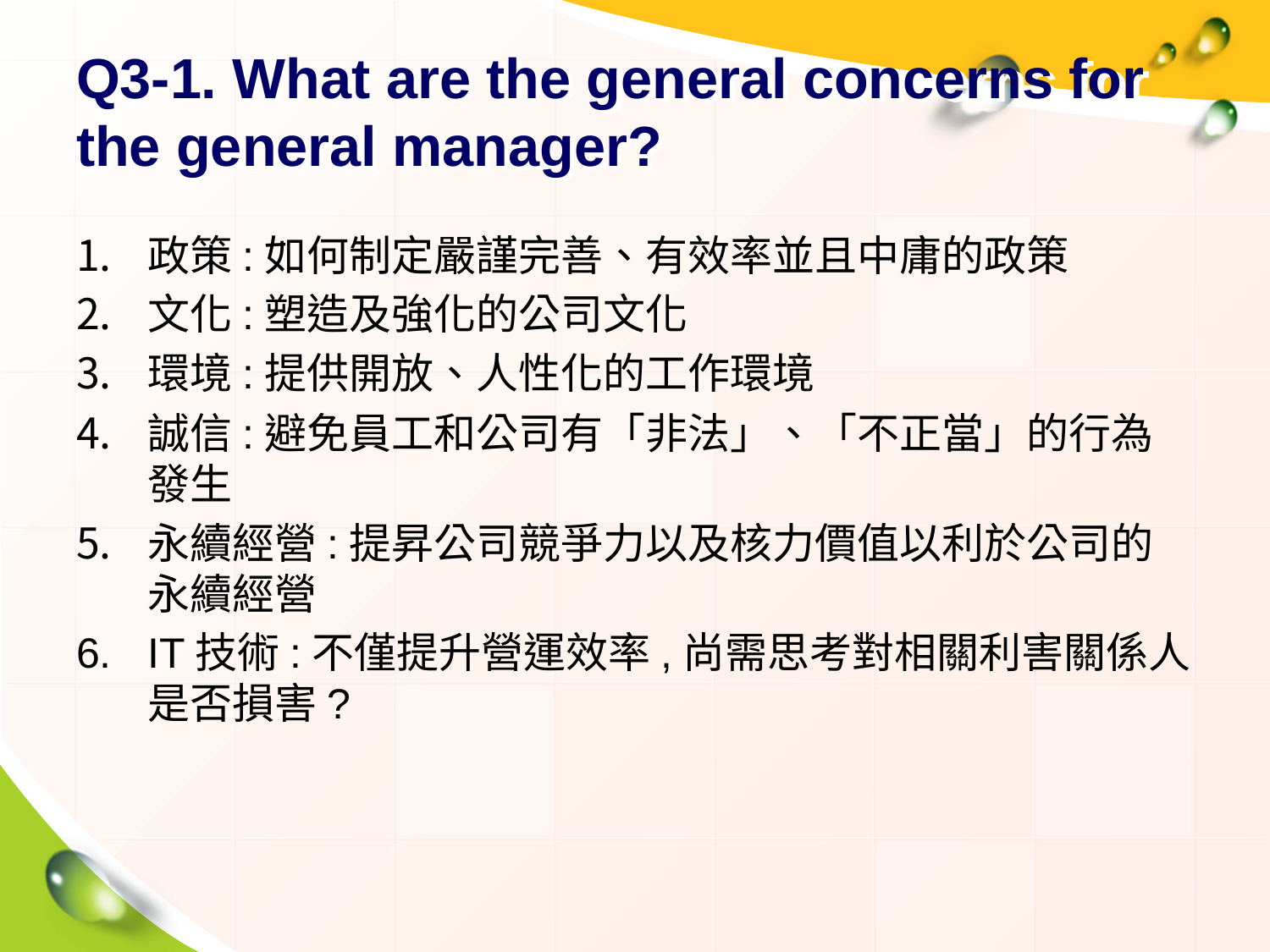

# Q3-1. What are the general concerns for the general manager?
政策:如何制定嚴謹完善、有效率並且中庸的政策
文化:塑造及強化的公司文化
環境:提供開放、人性化的工作環境
誠信:避免員工和公司有「非法」、「不正當」的行為發生
永續經營:提昇公司競爭力以及核力價值以利於公司的永續經營
IT技術:不僅提升營運效率,尚需思考對相關利害關係人是否損害?